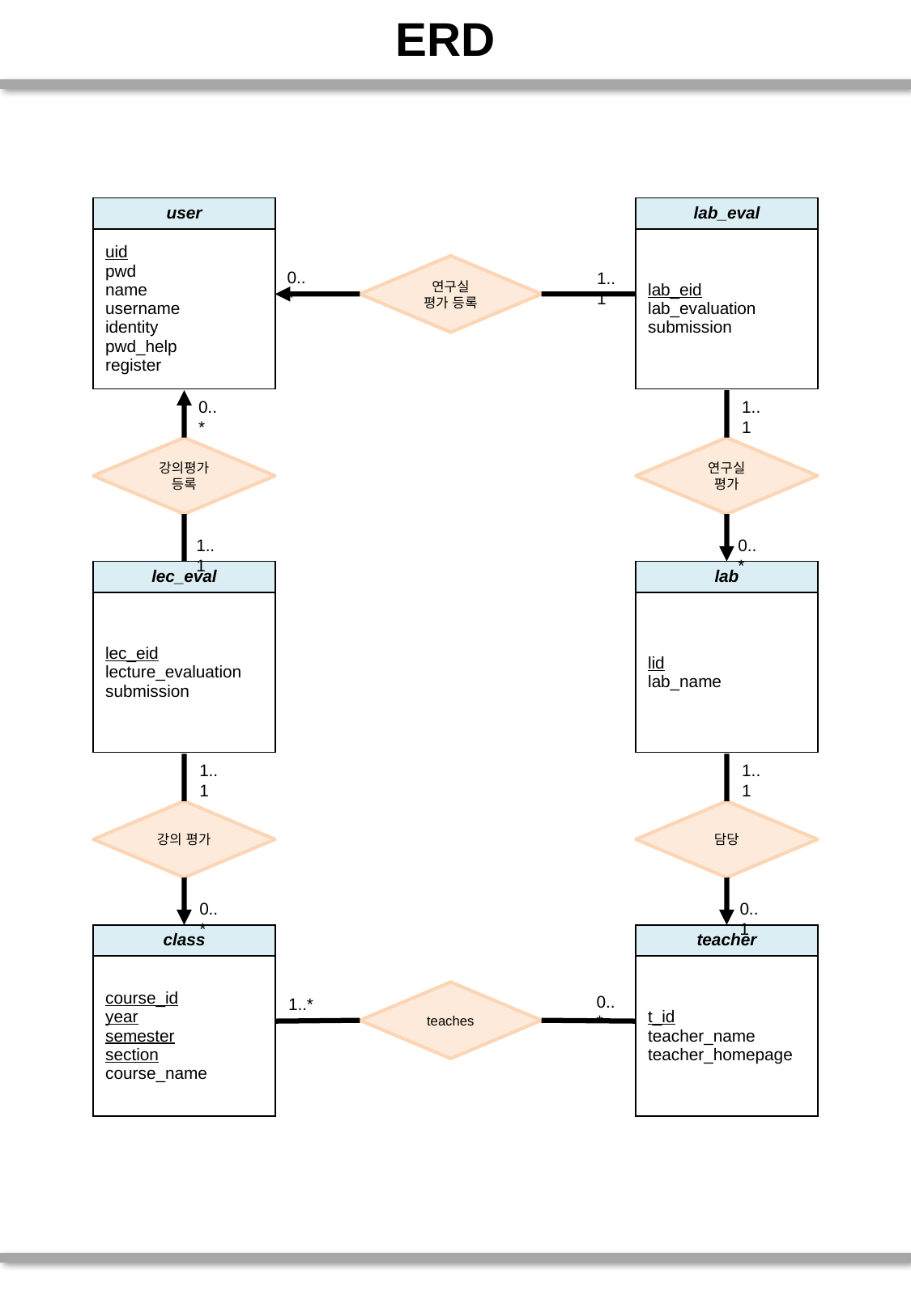

# ERD
| user |
| --- |
| uid pwd name username identity pwd\_help register |
| lab\_eval |
| --- |
| lab\_eid lab\_evaluation submission |
연구실
평가 등록
0..*
1..1
0..*
1..1
강의평가 등록
연구실
평가
1..1
0..*
| lec\_eval |
| --- |
| lec\_eid lecture\_evaluation submission |
| lab |
| --- |
| lid lab\_name |
1..1
1..1
강의 평가
담당
0..*
0..1
| class |
| --- |
| course\_id year semester section course\_name |
| teacher |
| --- |
| t\_id teacher\_name teacher\_homepage |
teaches
0..*
1..*